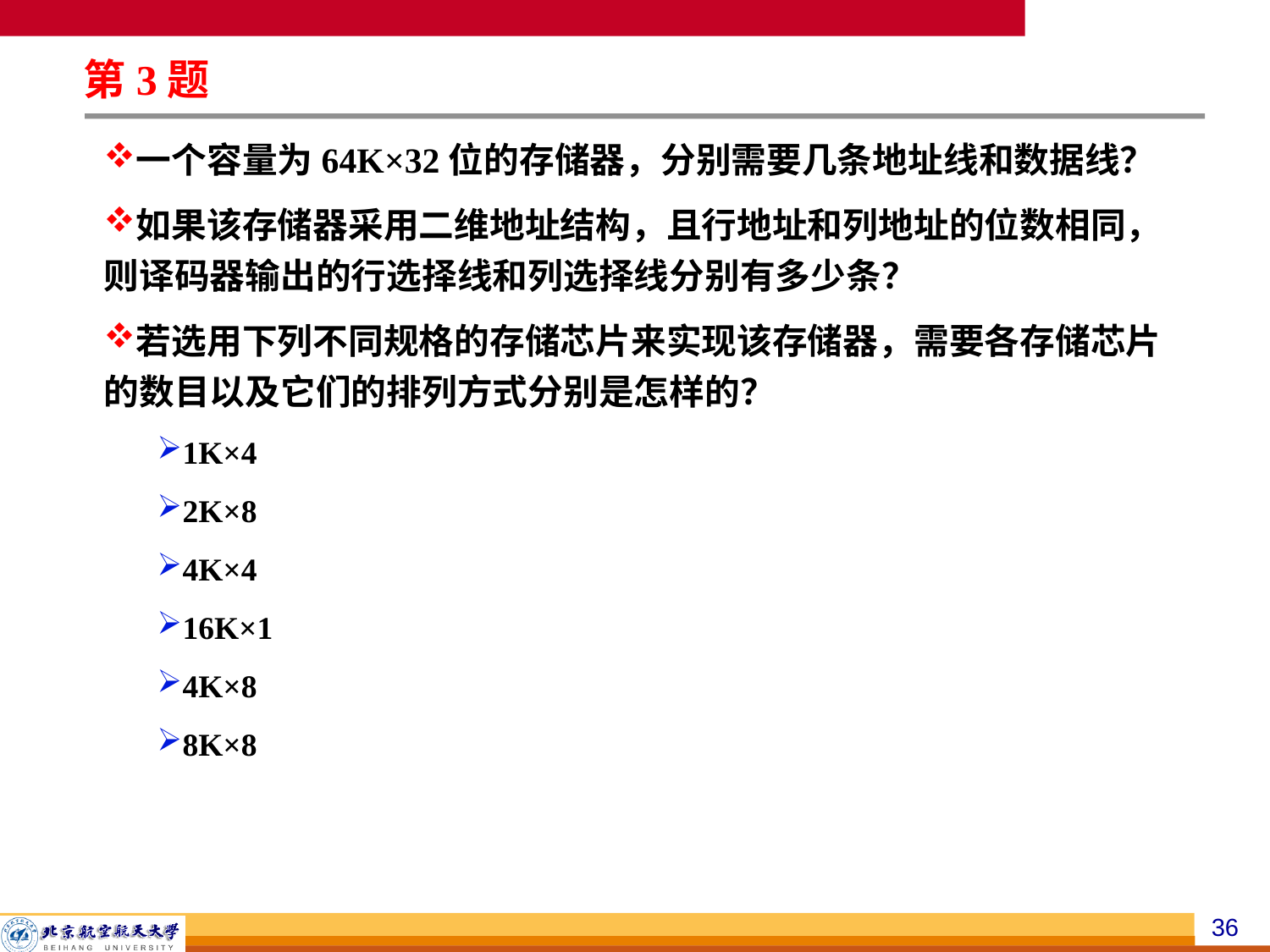

第3题
一个容量为64K×32位的存储器，分别需要几条地址线和数据线？
如果该存储器采用二维地址结构，且行地址和列地址的位数相同，则译码器输出的行选择线和列选择线分别有多少条？
若选用下列不同规格的存储芯片来实现该存储器，需要各存储芯片的数目以及它们的排列方式分别是怎样的？
1K×4
2K×8
4K×4
16K×1
4K×8
8K×8